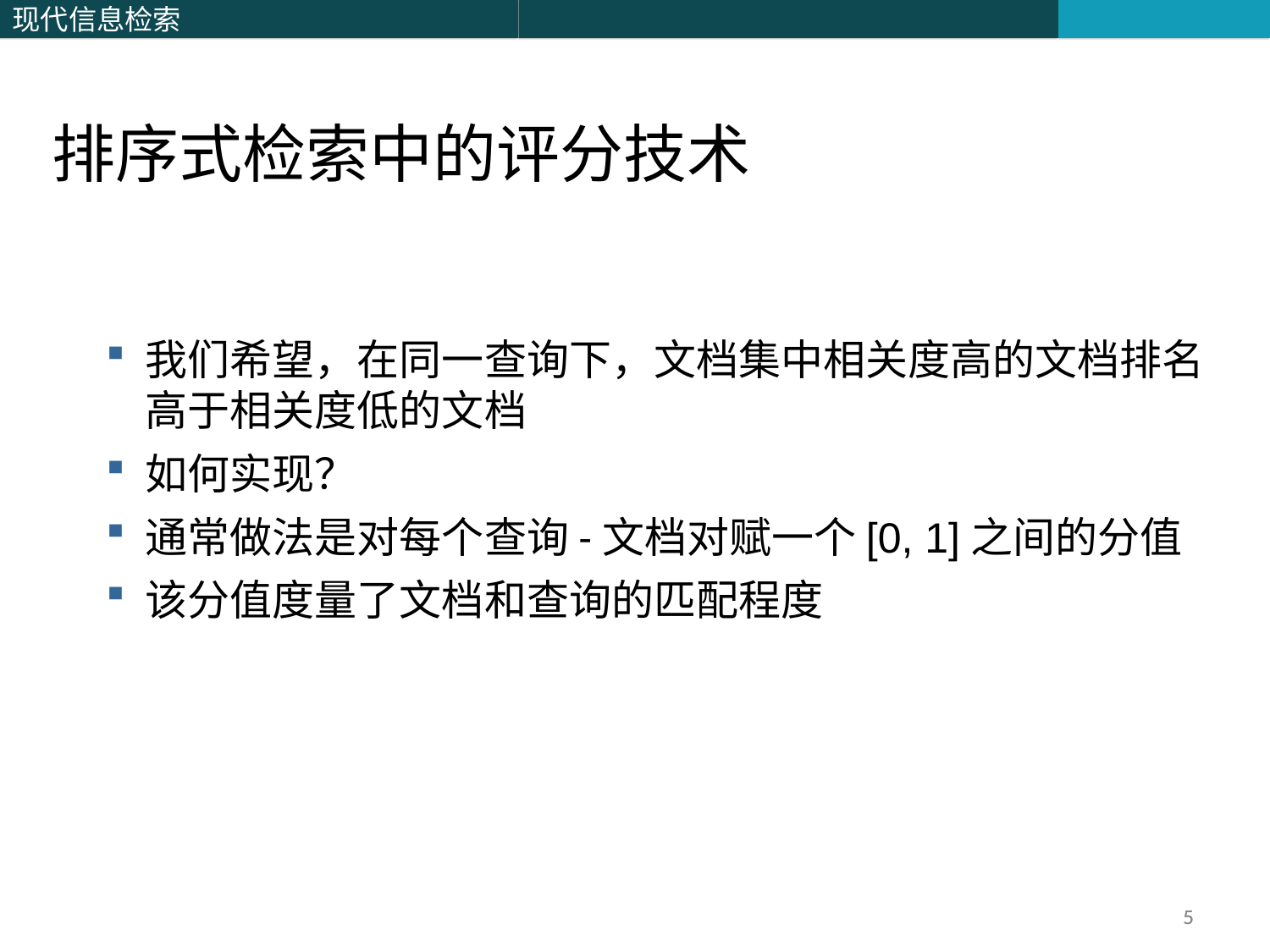

排序式检索中的评分技术
我们希望，在同一查询下，文档集中相关度高的文档排名高于相关度低的文档
如何实现？
通常做法是对每个查询-文档对赋一个[0, 1]之间的分值
该分值度量了文档和查询的匹配程度
5
5